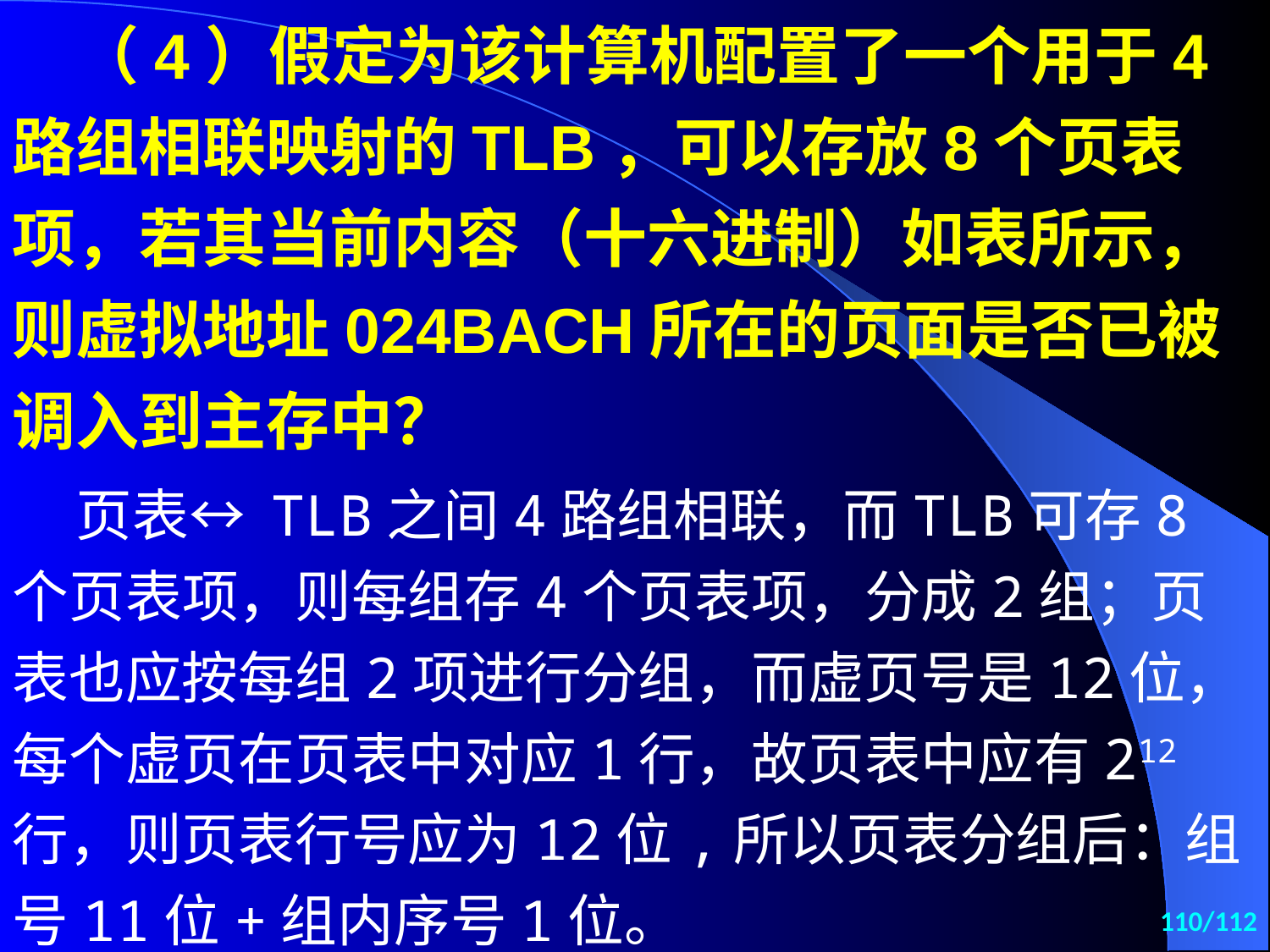

（4）假定为该计算机配置了一个用于4路组相联映射的TLB，可以存放8个页表项，若其当前内容（十六进制）如表所示，则虚拟地址024BACH所在的页面是否已被调入到主存中？
页表↔ TLB之间4路组相联，而TLB可存8个页表项，则每组存4个页表项，分成2组；页表也应按每组2项进行分组，而虚页号是12位，每个虚页在页表中对应1行，故页表中应有212行，则页表行号应为12位,所以页表分组后：组号11位+组内序号1位。
110/112